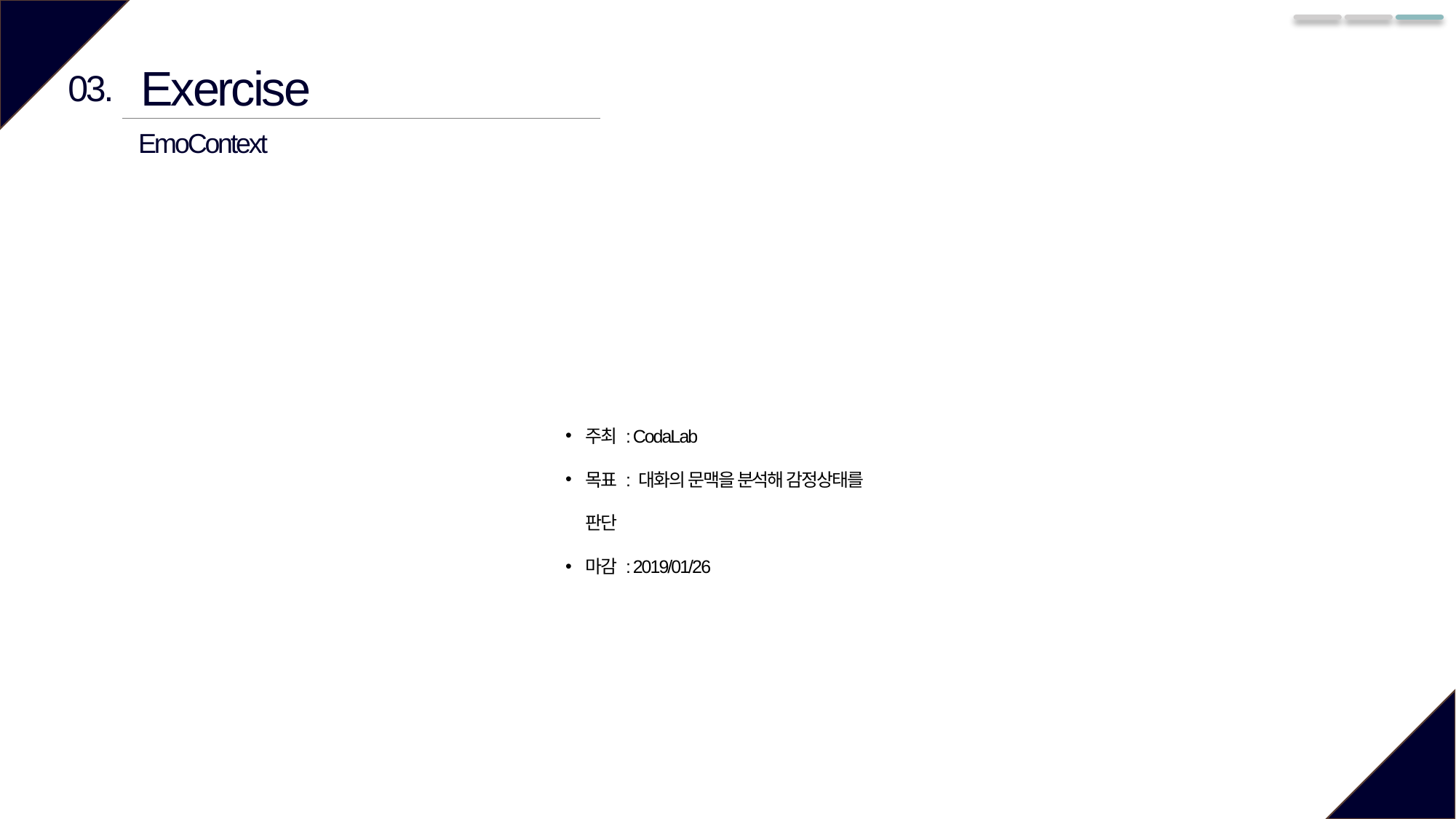

Exercise
03.
EmoContext
주최 : CodaLab
목표 : 대화의 문맥을 분석해 감정상태를 판단
마감 : 2019/01/26